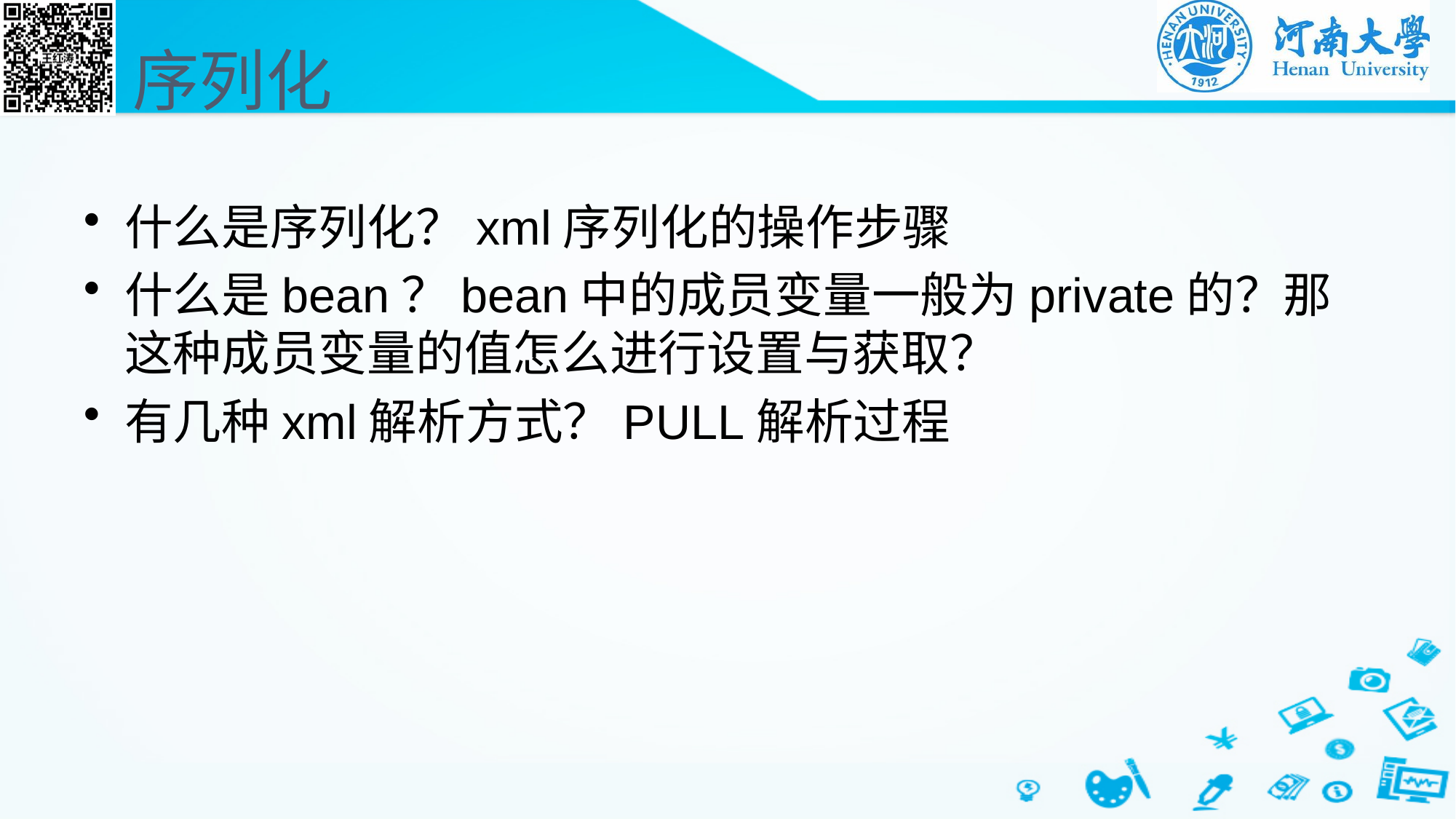

# 序列化
什么是序列化？xml序列化的操作步骤
什么是bean？bean中的成员变量一般为private的？那这种成员变量的值怎么进行设置与获取？
有几种xml解析方式？PULL解析过程